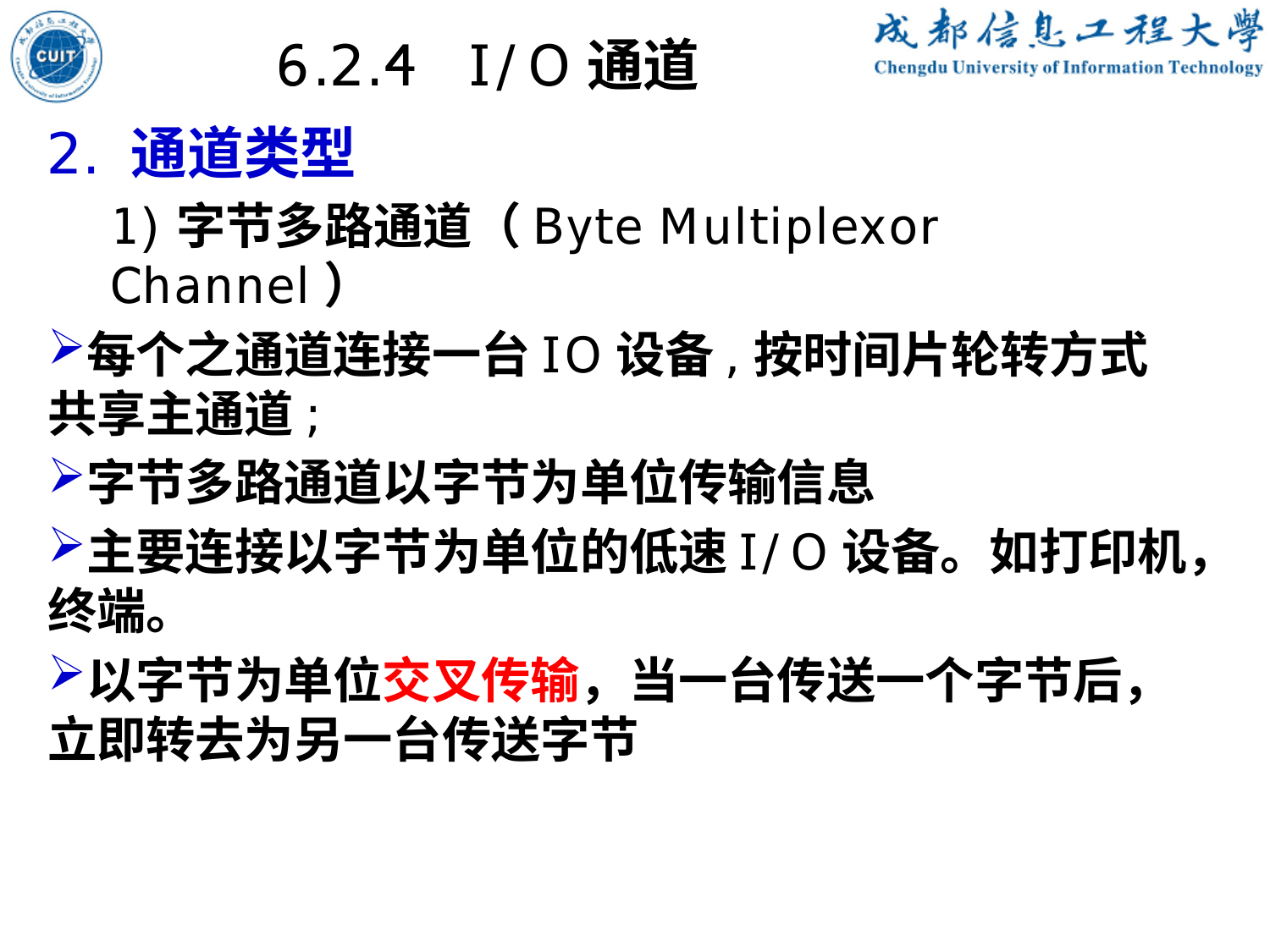

6.2.4   I/O通道
2. 通道类型
1)字节多路通道（Byte Multiplexor Channel）
每个之通道连接一台IO设备,按时间片轮转方式共享主通道;
字节多路通道以字节为单位传输信息
主要连接以字节为单位的低速I/O设备。如打印机，终端。
以字节为单位交叉传输，当一台传送一个字节后，立即转去为另一台传送字节